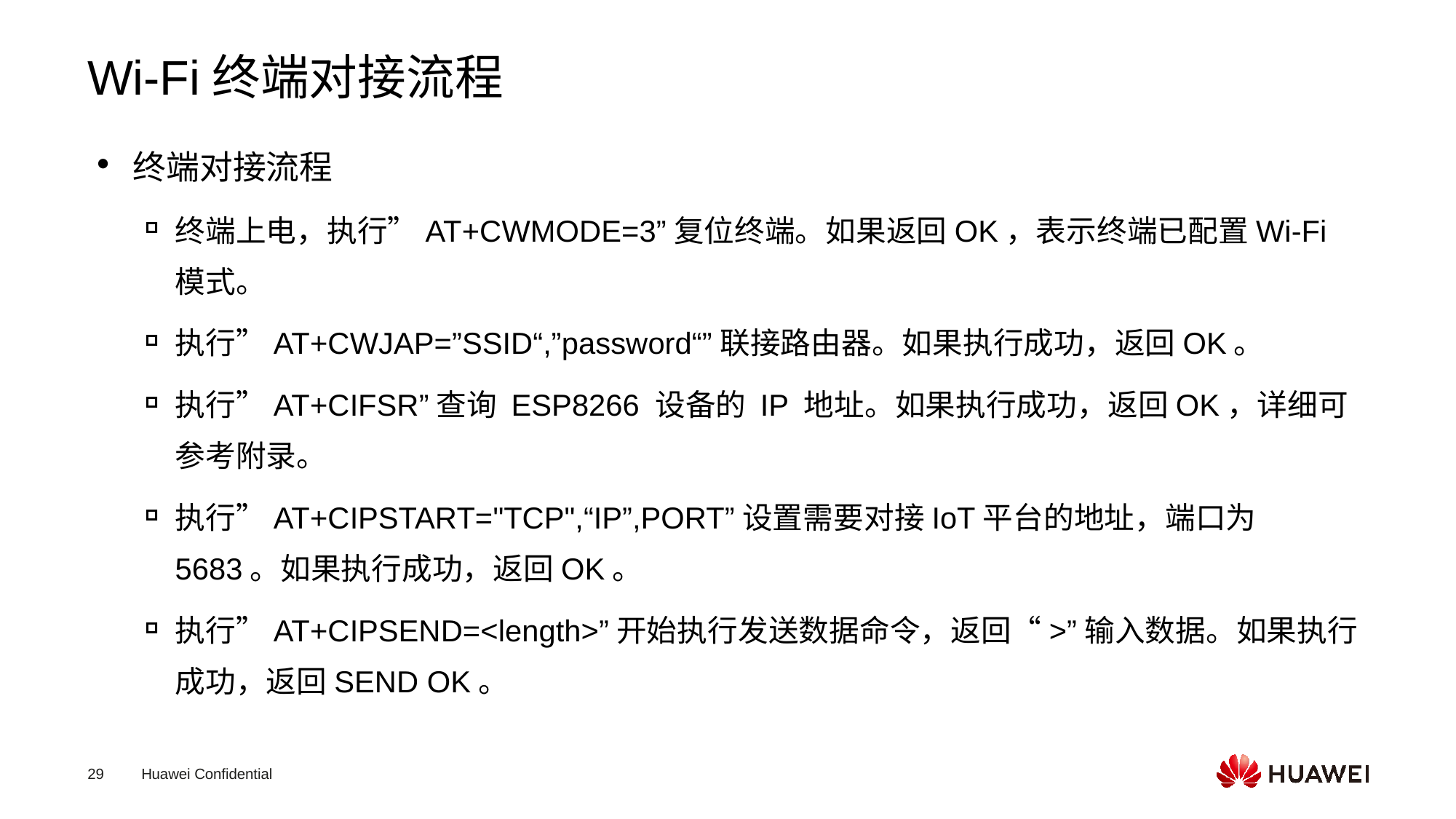

# Wi-Fi终端对接流程
终端对接流程
终端上电，执行”AT+CWMODE=3”复位终端。如果返回OK，表示终端已配置Wi-Fi模式。
执行”AT+CWJAP=”SSID“,”password“”联接路由器。如果执行成功，返回OK。
执行”AT+CIFSR”查询 ESP8266 设备的 IP 地址。如果执行成功，返回OK，详细可参考附录。
执行”AT+CIPSTART="TCP",“IP”,PORT”设置需要对接IoT平台的地址，端口为5683。如果执行成功，返回OK。
执行”AT+CIPSEND=<length>”开始执行发送数据命令，返回“>”输入数据。如果执行成功，返回SEND OK。